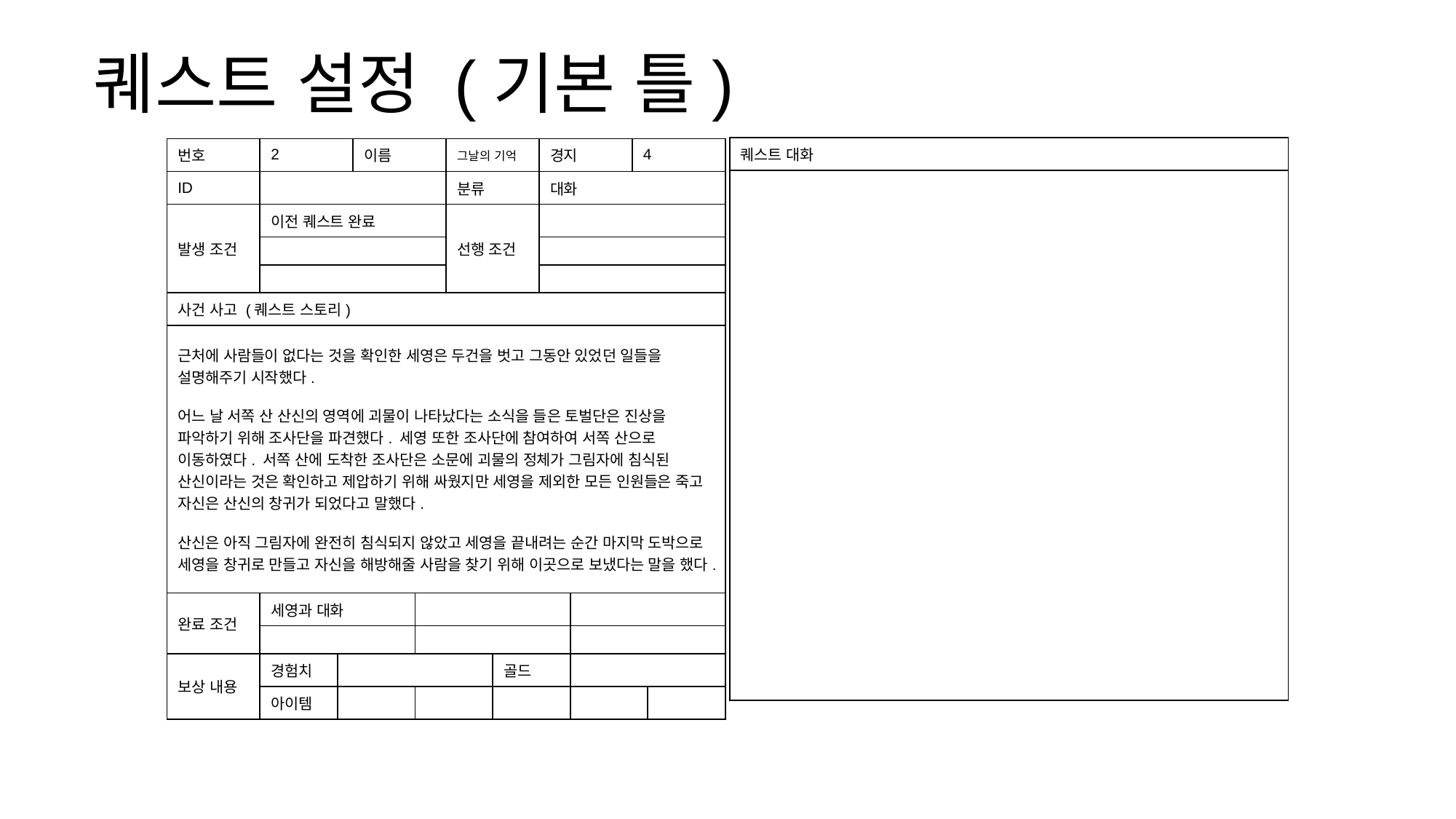

퀘스트 설정 (기본 틀)
| 퀘스트 대화 |
| --- |
|  |
| 번호 | 2 |  | 이름 |  | 그날의 기억 |  | 경지 |  | 4 |  |
| --- | --- | --- | --- | --- | --- | --- | --- | --- | --- | --- |
| ID |  |  |  |  | 분류 |  | 대화 |  |  |  |
| 발생 조건 | 이전 퀘스트 완료 |  |  |  | 선행 조건 |  |  |  |  |  |
|  |  |  |  |  |  |  |  |  |  |  |
|  |  |  |  |  |  |  |  |  |  |  |
| 사건 사고 (퀘스트 스토리) |  |  |  |  |  |  |  |  |  |  |
| 근처에 사람들이 없다는 것을 확인한 세영은 두건을 벗고 그동안 있었던 일들을 설명해주기 시작했다. 어느 날 서쪽 산 산신의 영역에 괴물이 나타났다는 소식을 들은 토벌단은 진상을 파악하기 위해 조사단을 파견했다. 세영 또한 조사단에 참여하여 서쪽 산으로 이동하였다. 서쪽 산에 도착한 조사단은 소문에 괴물의 정체가 그림자에 침식된 산신이라는 것은 확인하고 제압하기 위해 싸웠지만 세영을 제외한 모든 인원들은 죽고 자신은 산신의 창귀가 되었다고 말했다. 산신은 아직 그림자에 완전히 침식되지 않았고 세영을 끝내려는 순간 마지막 도박으로 세영을 창귀로 만들고 자신을 해방해줄 사람을 찾기 위해 이곳으로 보냈다는 말을 했다. |  |  |  |  |  |  |  |  |  |  |
| 완료 조건 | 세영과 대화 |  |  |  |  |  |  |  |  |  |
|  |  |  |  |  |  |  |  |  |  |  |
| 보상 내용 | 경험치 |  |  |  |  | 골드 |  |  |  |  |
|  | 아이템 |  |  |  |  |  |  |  |  |  |